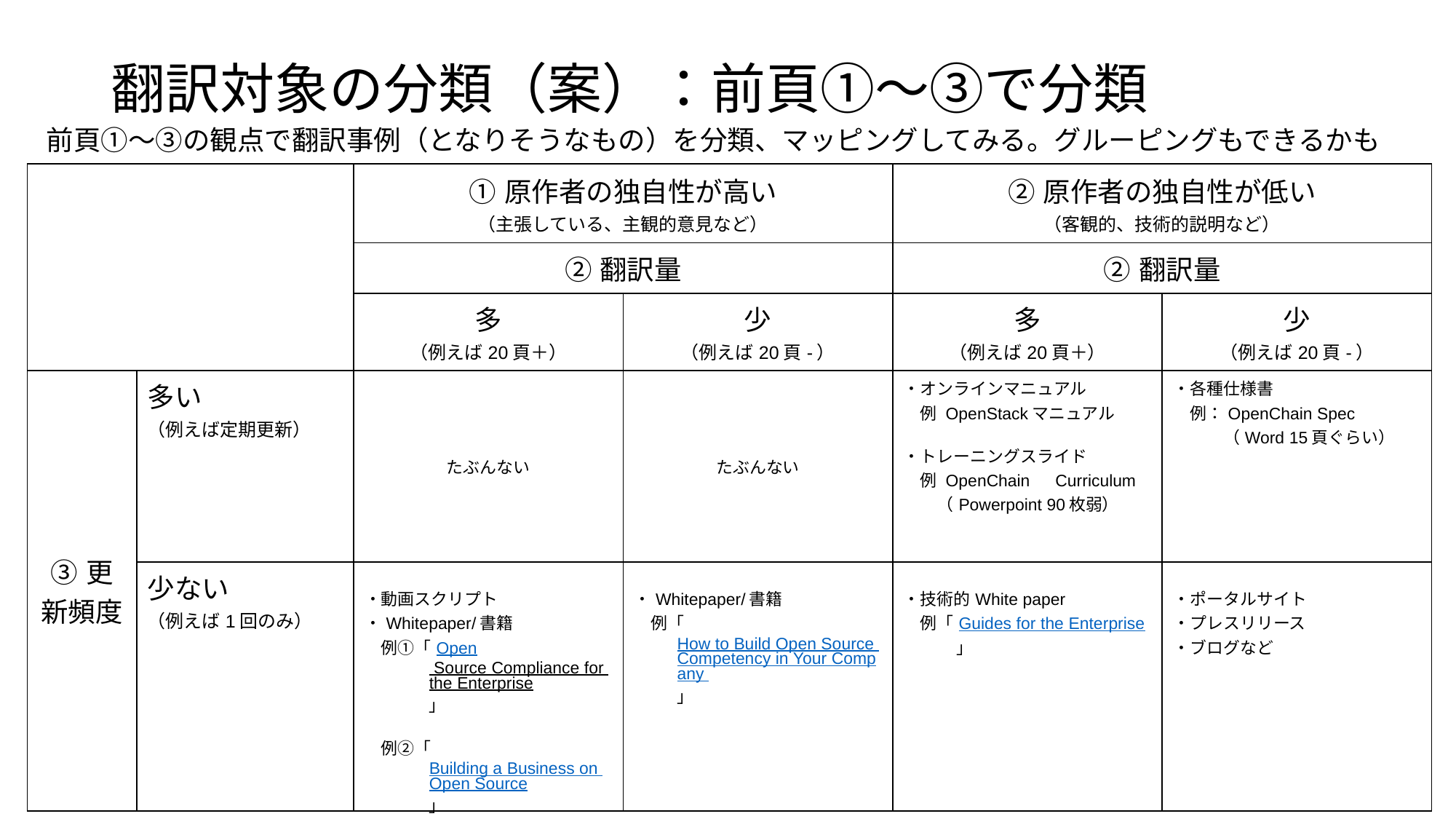

# 翻訳対象の分類（案）：前頁①～③で分類
前頁①～③の観点で翻訳事例（となりそうなもの）を分類、マッピングしてみる。グルーピングもできるかも
|  |  | ①原作者の独自性が高い （主張している、主観的意見など） |  | ②原作者の独自性が低い （客観的、技術的説明など） |  |
| --- | --- | --- | --- | --- | --- |
|  |  | ②翻訳量 |  | ②翻訳量 |  |
|  |  | 多 （例えば20頁＋） | 少 （例えば20頁-） | 多 （例えば20頁＋） | 少 （例えば20頁-） |
| ③更新頻度 | 多い （例えば定期更新） | たぶんない | たぶんない | ・オンラインマニュアル 　例 OpenStackマニュアル ・トレーニングスライド 　例 OpenChain　Curriculum 　　（Powerpoint 90枚弱） | ・各種仕様書 　例：OpenChain Spec 　　　（Word 15頁ぐらい） |
|  | 少ない （例えば1回のみ） | ・動画スクリプト ・Whitepaper/書籍 　例①「Open Source Compliance for the Enterprise」 　例②「Building a Business on Open Source」 | ・Whitepaper/書籍 　例「How to Build Open Source Competency in Your Company 」 | ・技術的White paper 　例「Guides for the Enterprise」 | ・ポータルサイト ・プレスリリース ・ブログなど |